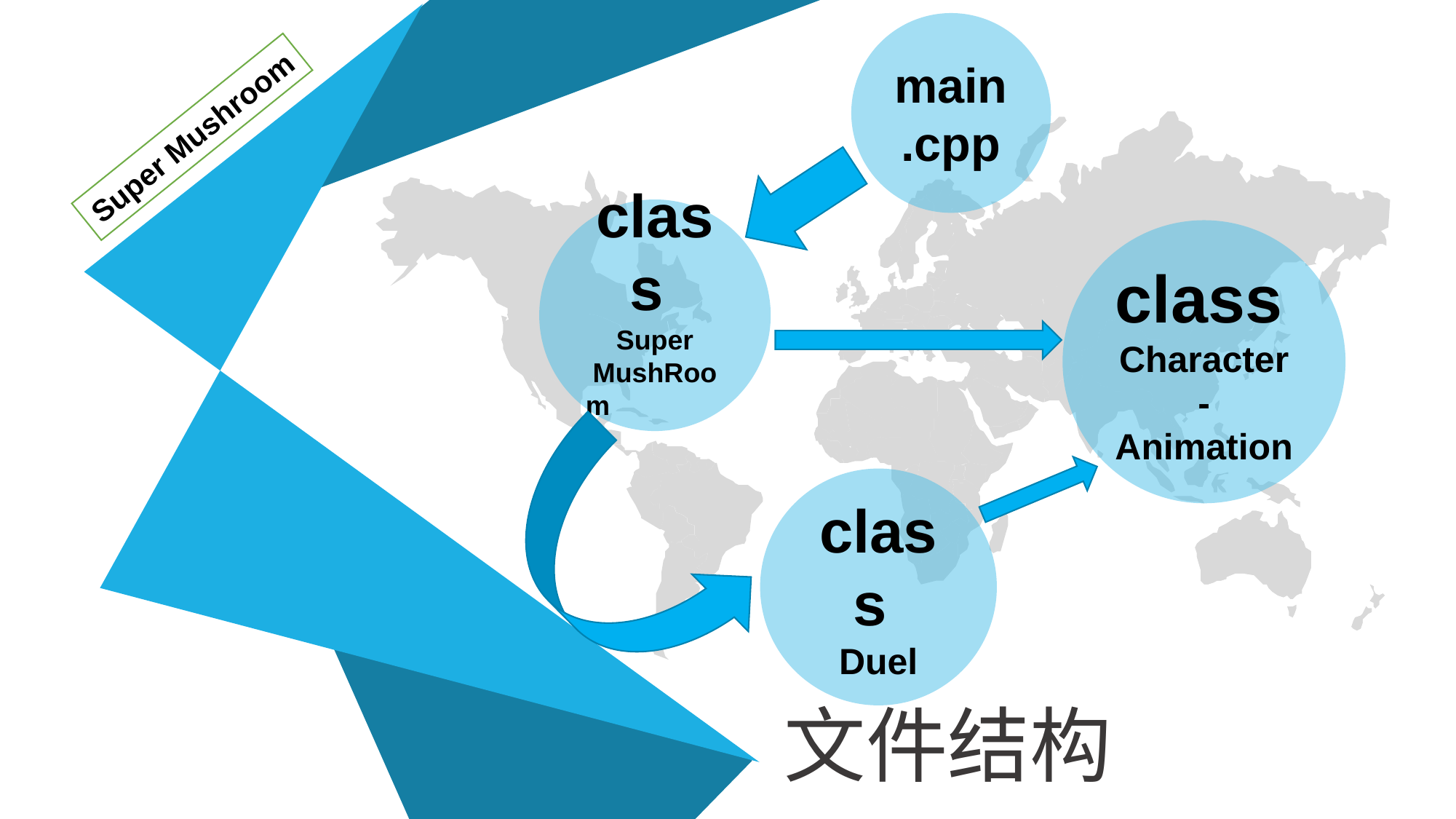

main.cpp

Super Mushroom

class
Super
MushRoom

class
Character
-Animation

class
Duel

文件结构